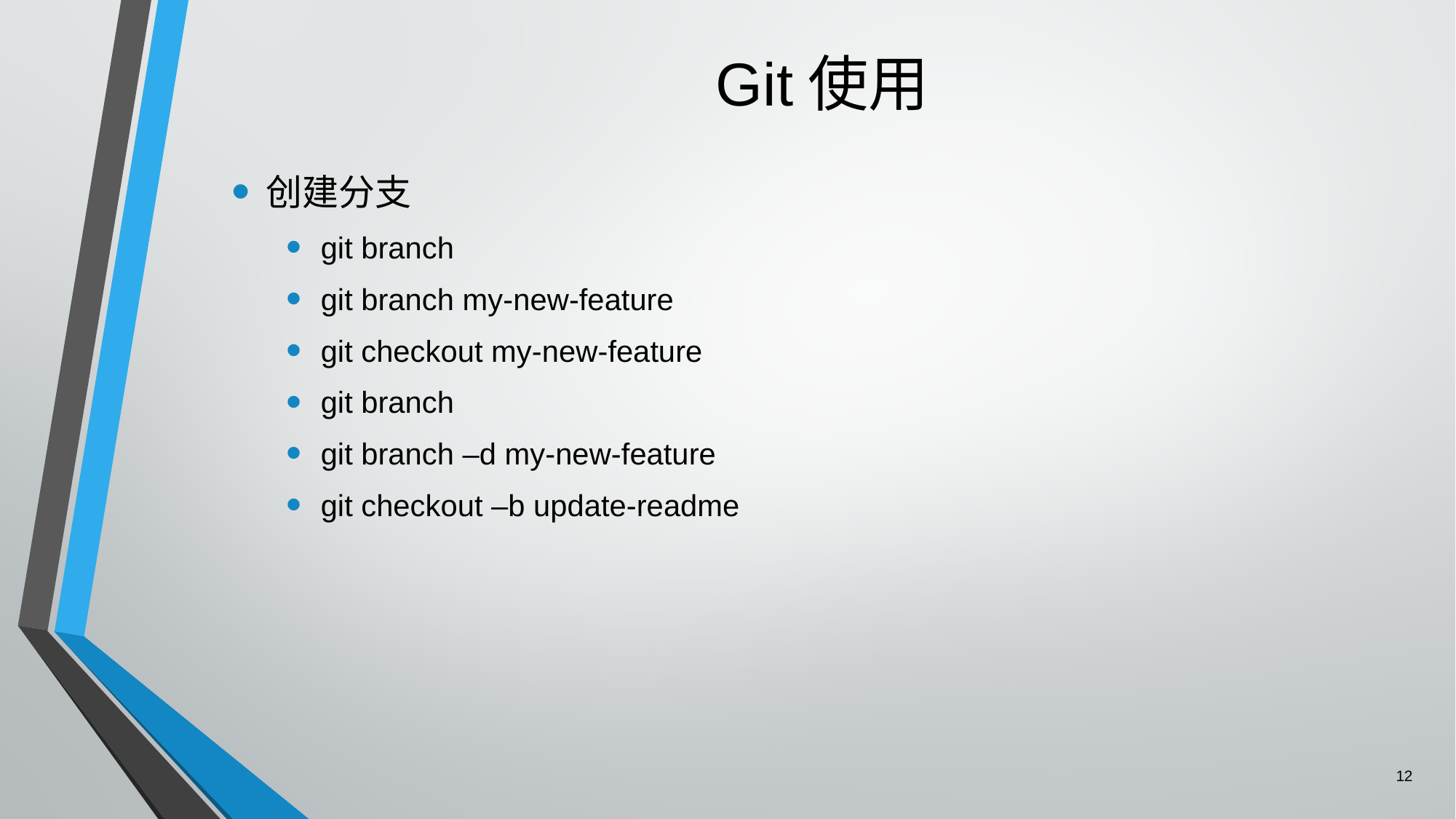

# Git使用
创建分支
git branch
git branch my-new-feature
git checkout my-new-feature
git branch
git branch –d my-new-feature
git checkout –b update-readme
12